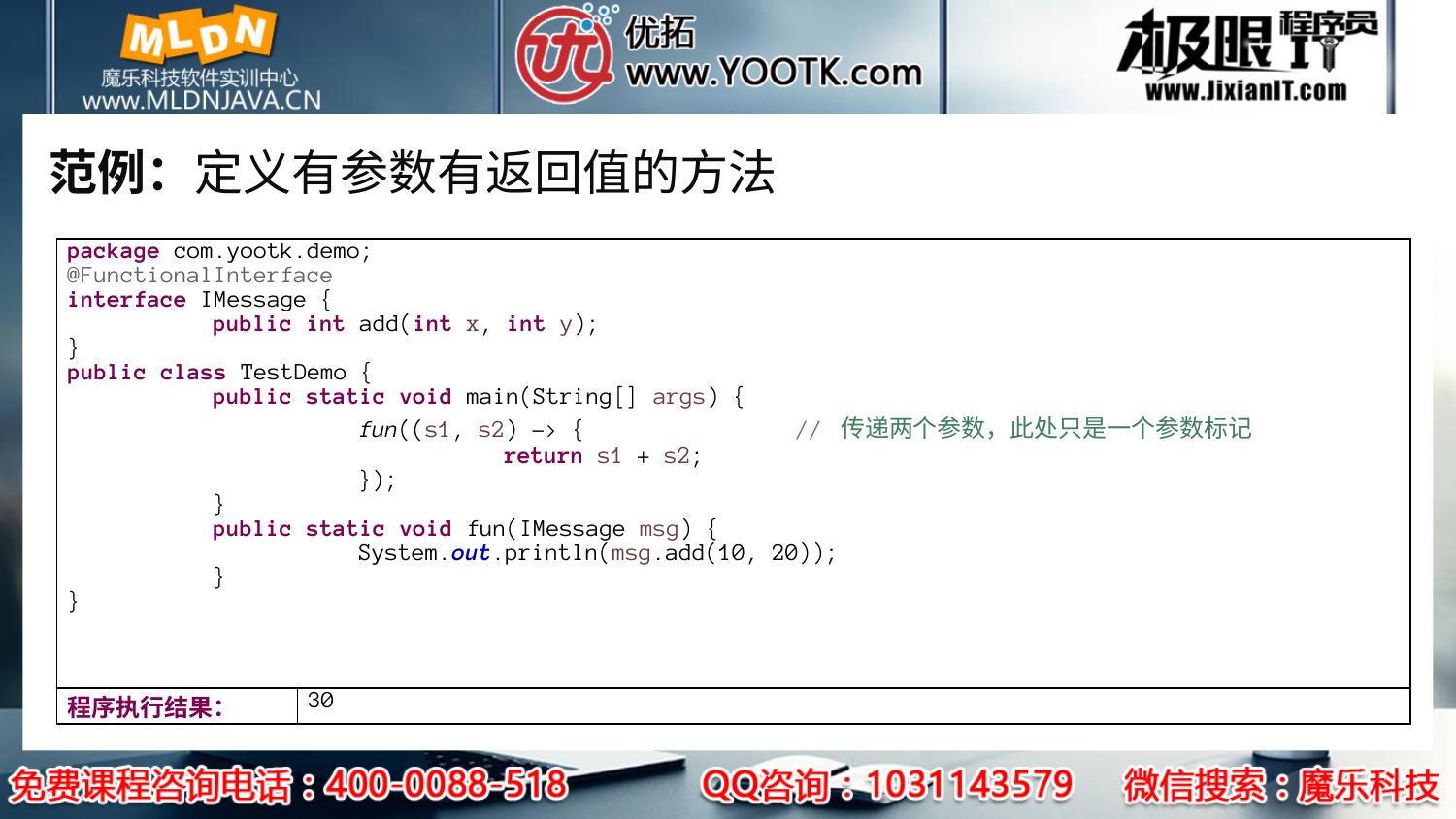

# 范例：定义有参数有返回值的方法
| package com.yootk.demo; @FunctionalInterface interface IMessage { public int add(int x, int y); } public class TestDemo { public static void main(String[] args) { fun((s1, s2) -> { // 传递两个参数，此处只是一个参数标记 return s1 + s2; }); } public static void fun(IMessage msg) { System.out.println(msg.add(10, 20)); } } |  |
| --- | --- |
| 程序执行结果： | 30 |